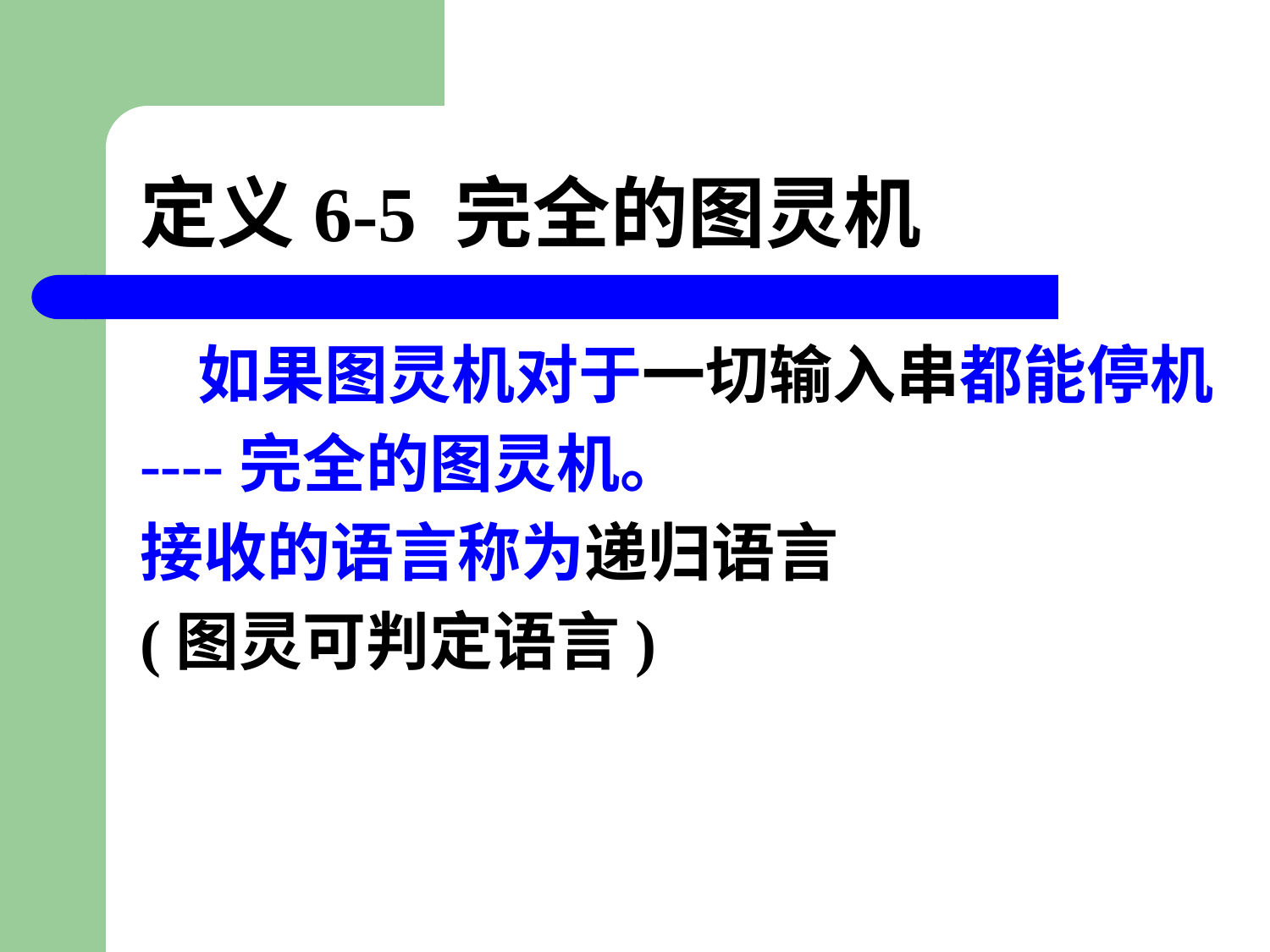

# 定义6-5 完全的图灵机
   如果图灵机对于一切输入串都能停机
----完全的图灵机。
接收的语言称为递归语言
(图灵可判定语言)